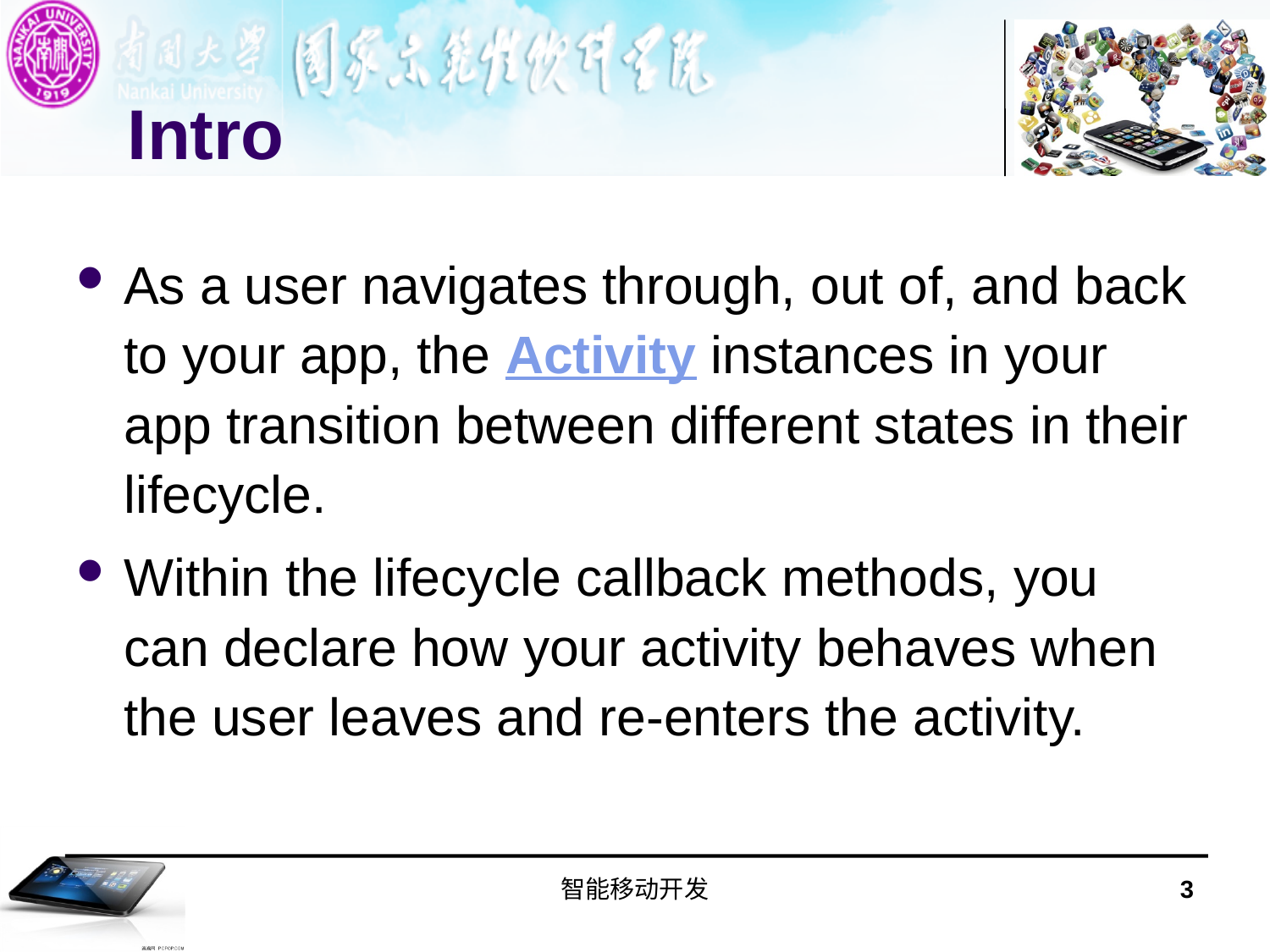

# Intro
As a user navigates through, out of, and back to your app, the Activity instances in your app transition between different states in their lifecycle.
Within the lifecycle callback methods, you can declare how your activity behaves when the user leaves and re-enters the activity.
智能移动开发
3